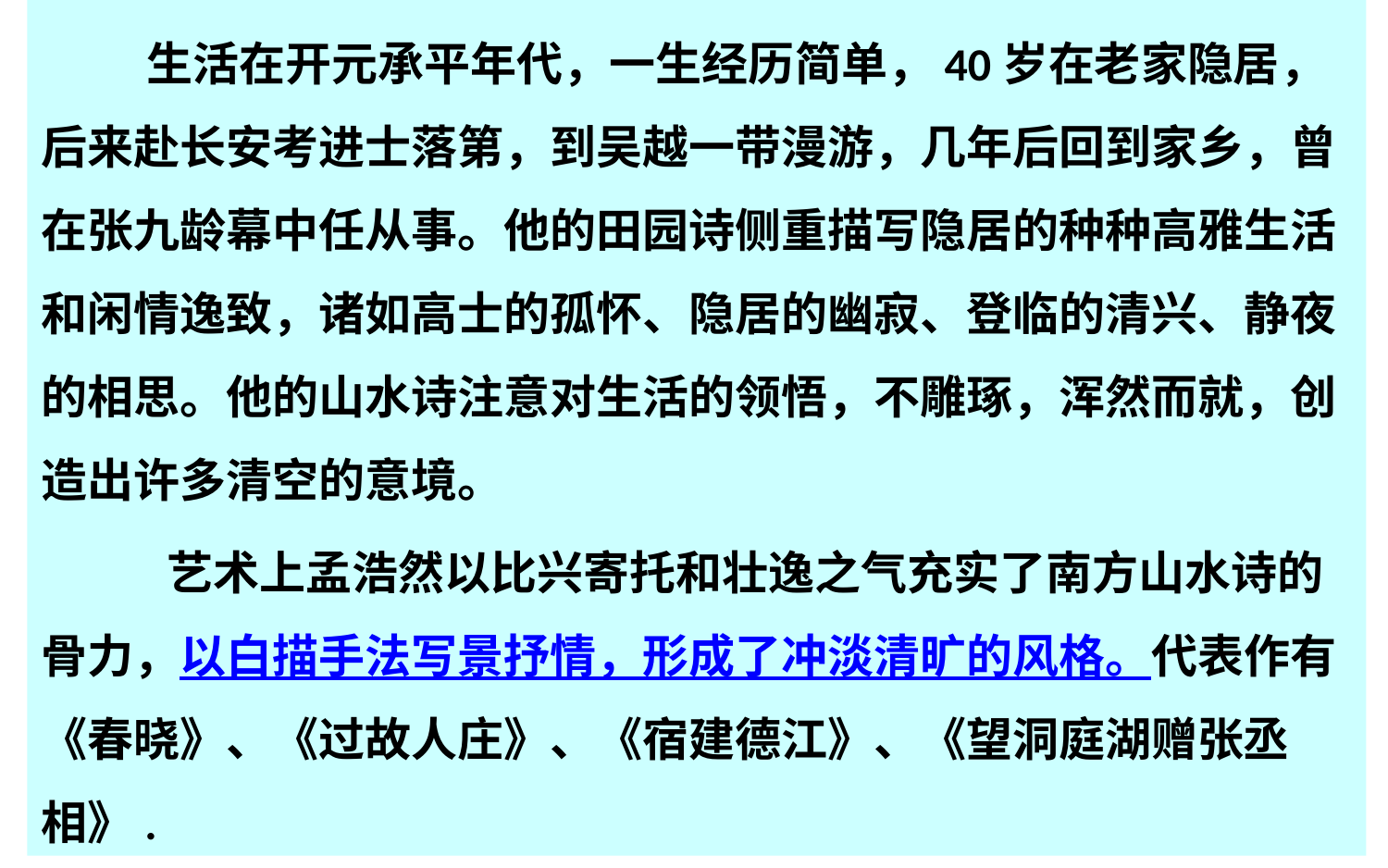

生活在开元承平年代，一生经历简单，40岁在老家隐居，后来赴长安考进士落第，到吴越一带漫游，几年后回到家乡，曾在张九龄幕中任从事。他的田园诗侧重描写隐居的种种高雅生活和闲情逸致，诸如高士的孤怀、隐居的幽寂、登临的清兴、静夜的相思。他的山水诗注意对生活的领悟，不雕琢，浑然而就，创造出许多清空的意境。
           艺术上孟浩然以比兴寄托和壮逸之气充实了南方山水诗的骨力，以白描手法写景抒情，形成了冲淡清旷的风格。代表作有《春晓》、《过故人庄》、《宿建德江》、《望洞庭湖赠张丞相》.